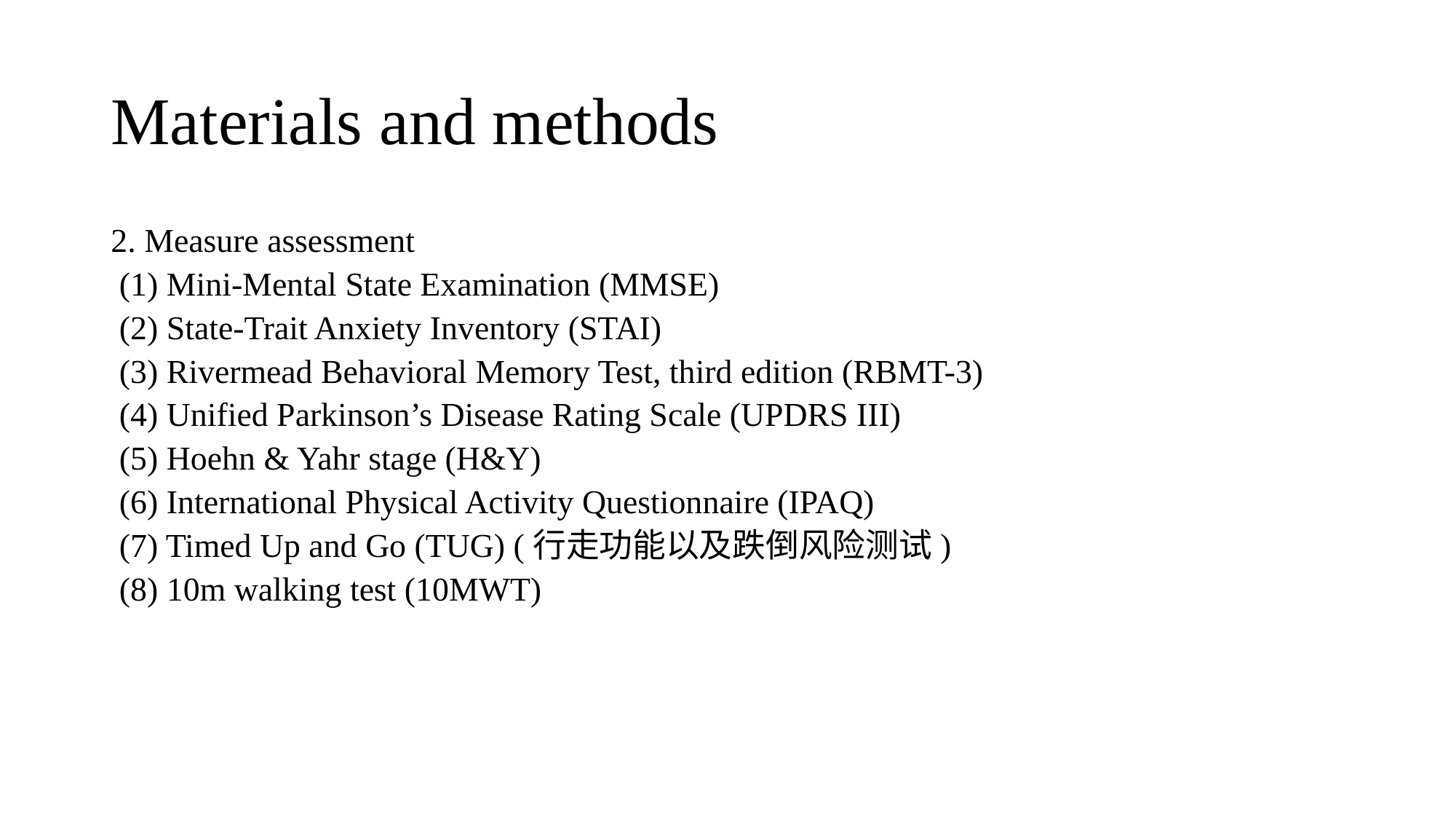

# Materials and methods
2. Measure assessment
 (1) Mini-Mental State Examination (MMSE)
 (2) State-Trait Anxiety Inventory (STAI)
 (3) Rivermead Behavioral Memory Test, third edition (RBMT-3)
 (4) Unified Parkinson’s Disease Rating Scale (UPDRS III)
 (5) Hoehn & Yahr stage (H&Y)
 (6) International Physical Activity Questionnaire (IPAQ)
 (7) Timed Up and Go (TUG) (行走功能以及跌倒风险测试)
 (8) 10m walking test (10MWT)